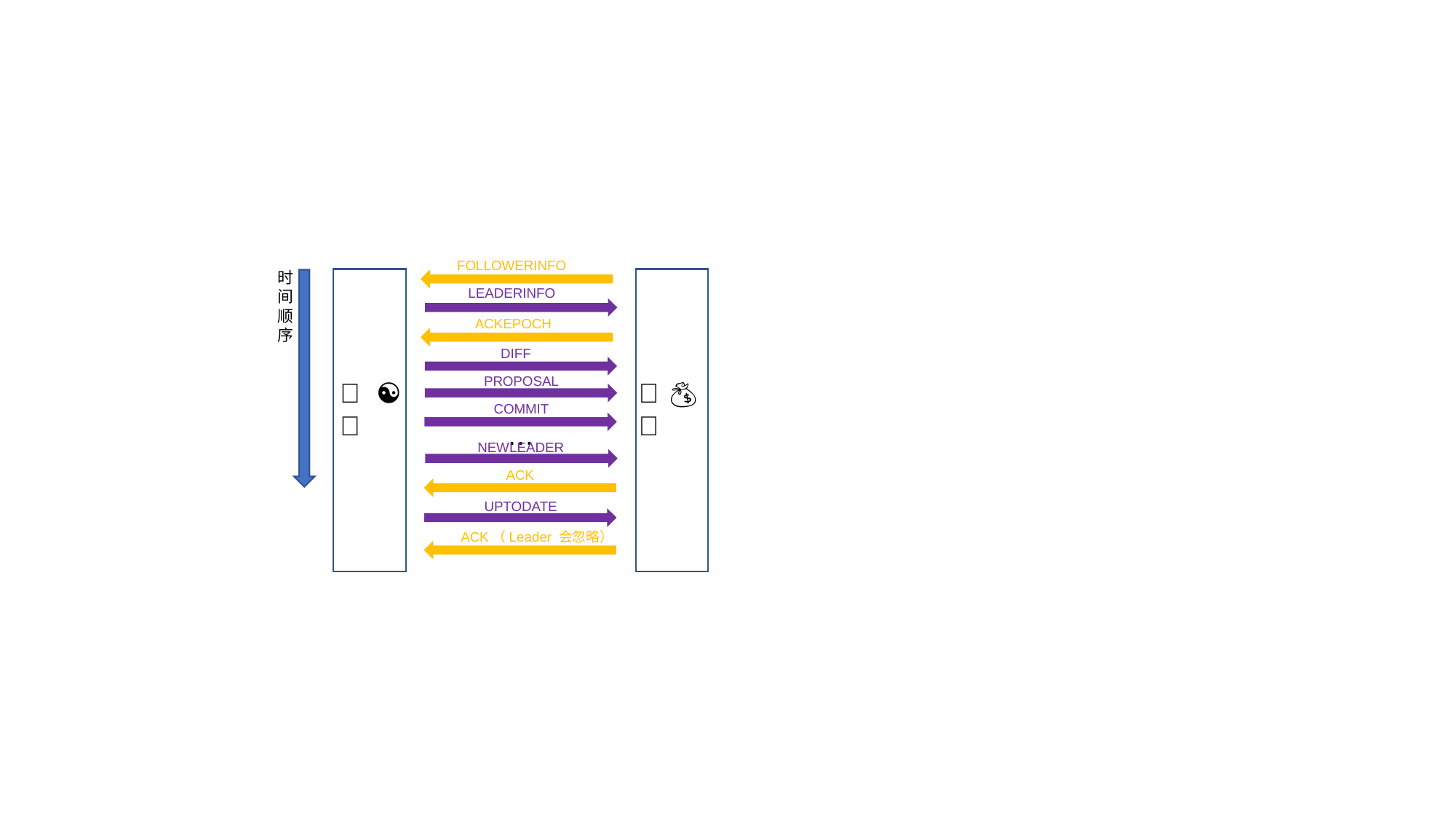

FOLLOWERINFO
时
间
顺
序

LEADERINFO

ACKEPOCH

DIFF

PROPOSAL
🐎
☯️
🐎
💰

COMMIT
…

NEWLEADER

ACK

UPTODATE

ACK（Leader 会忽略）